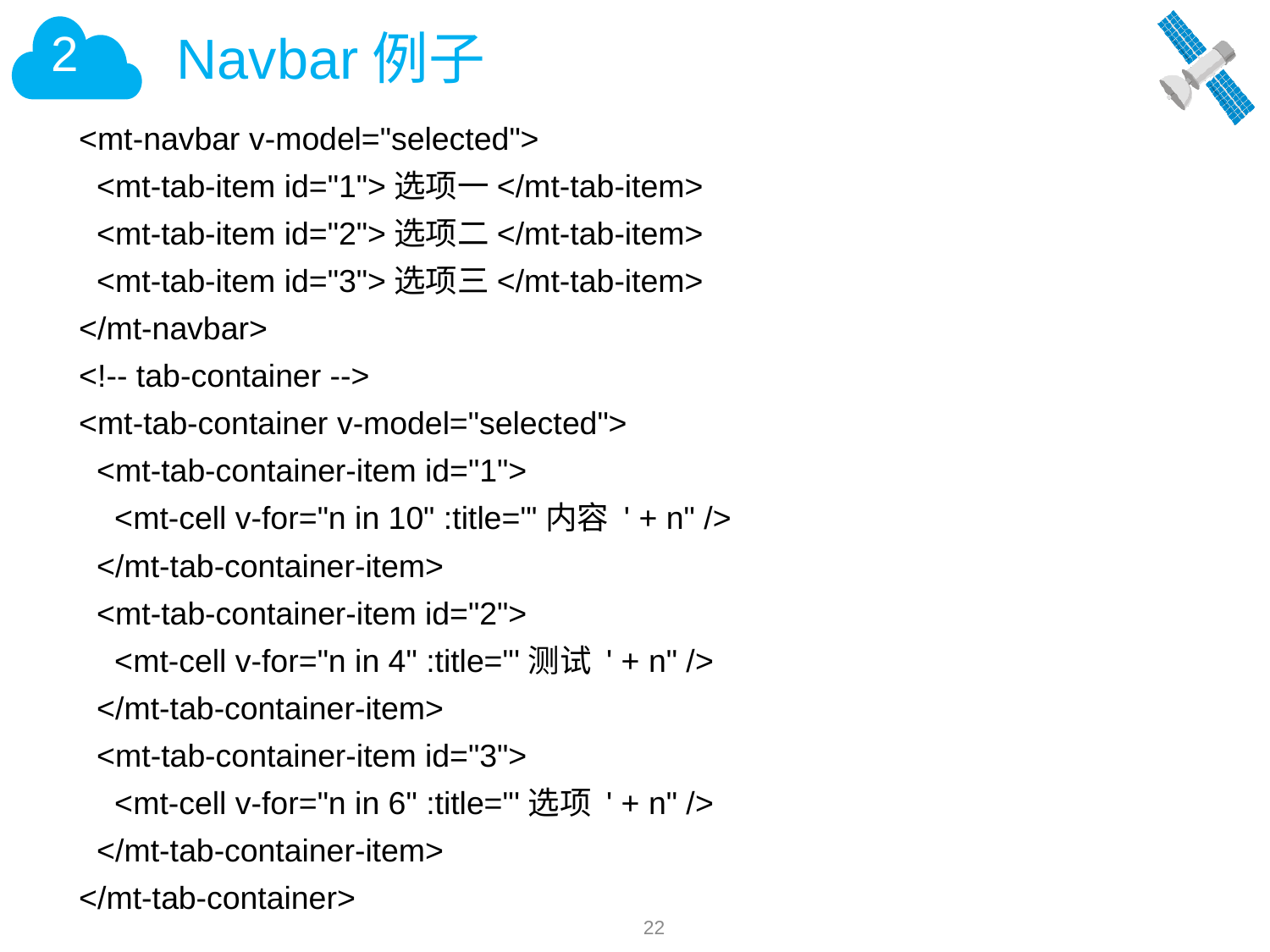

# Navbar例子
<mt-navbar v-model="selected">
  <mt-tab-item id="1">选项一</mt-tab-item>
  <mt-tab-item id="2">选项二</mt-tab-item>
  <mt-tab-item id="3">选项三</mt-tab-item>
</mt-navbar>
<!-- tab-container -->
<mt-tab-container v-model="selected">
  <mt-tab-container-item id="1">
    <mt-cell v-for="n in 10" :title="'内容 ' + n" />
  </mt-tab-container-item>
  <mt-tab-container-item id="2">
    <mt-cell v-for="n in 4" :title="'测试 ' + n" />
  </mt-tab-container-item>
  <mt-tab-container-item id="3">
    <mt-cell v-for="n in 6" :title="'选项 ' + n" />
  </mt-tab-container-item>
</mt-tab-container>
22